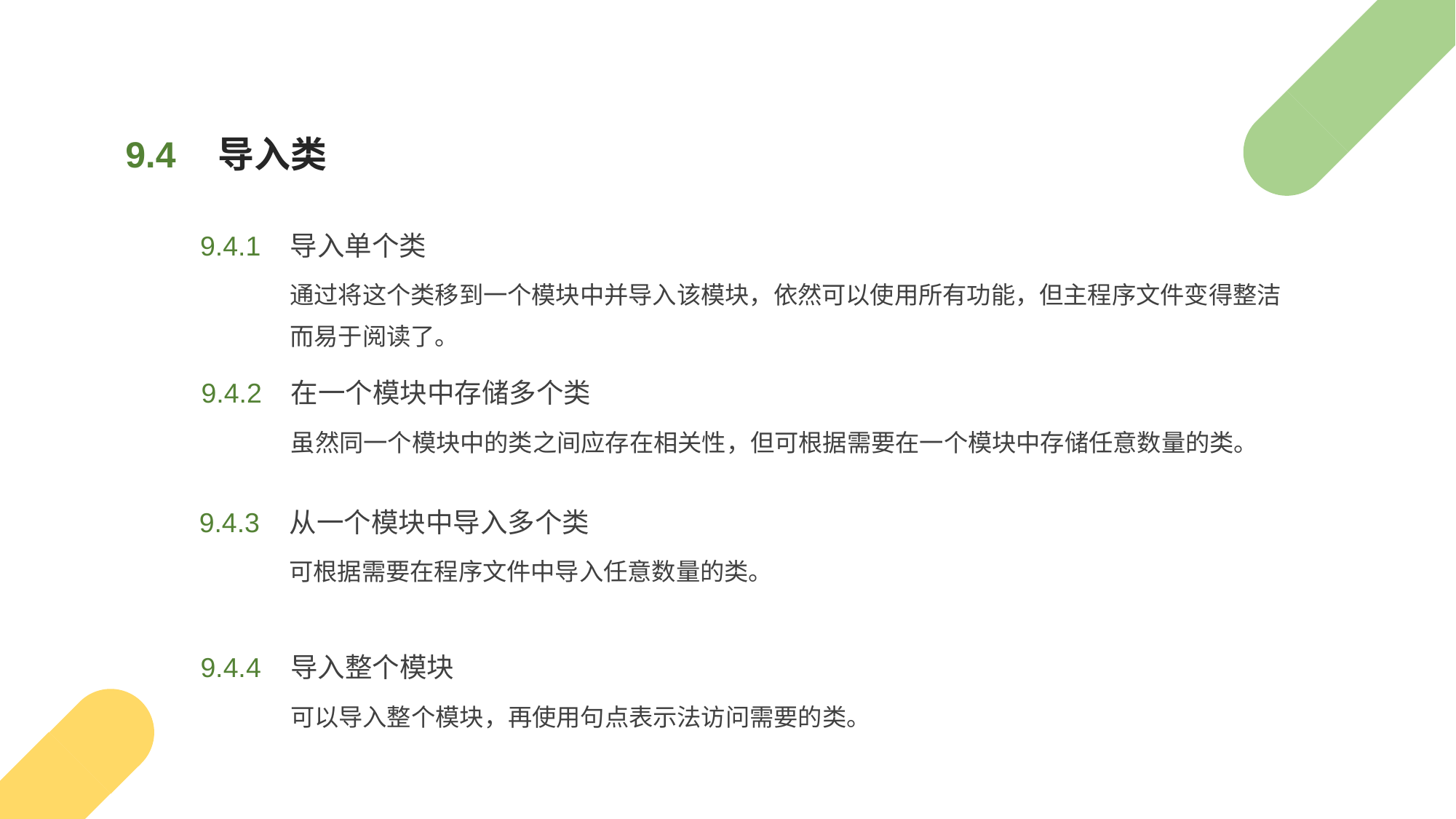

导入类
9.4
导入单个类
9.4.1
通过将这个类移到一个模块中并导入该模块，依然可以使用所有功能，但主程序文件变得整洁
而易于阅读了。
在一个模块中存储多个类
9.4.2
虽然同一个模块中的类之间应存在相关性，但可根据需要在一个模块中存储任意数量的类。
从一个模块中导入多个类
9.4.3
可根据需要在程序文件中导入任意数量的类。
导入整个模块
9.4.4
可以导入整个模块，再使用句点表示法访问需要的类。